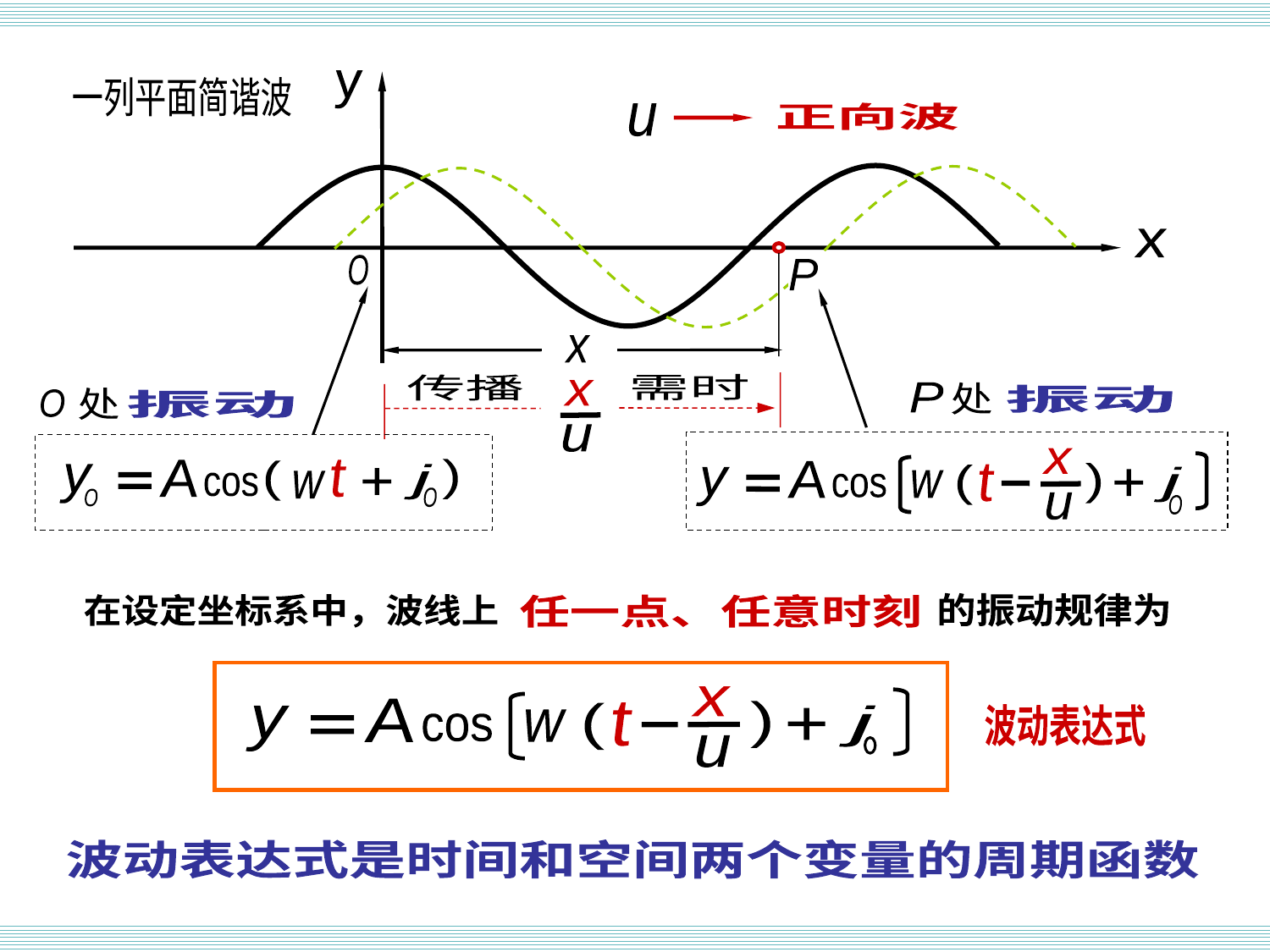

波函数
y

一列平面简谐波
正向波
u

x

P
O

x

处
O
振动

)
A
t
(
y
ϕ
+
ω
cos

O
O

P
处
振动

x

A
)
t
(
ϕ
y
+
ω
cos

u
O

需时
传播
x

u
的振动规律为
在设定坐标系中，波线上
任一点、任意时刻

x

A
)
t
(
波动表达式
ϕ
y
+
ω
cos

u

波动表达式是时间和空间两个变量的周期函数